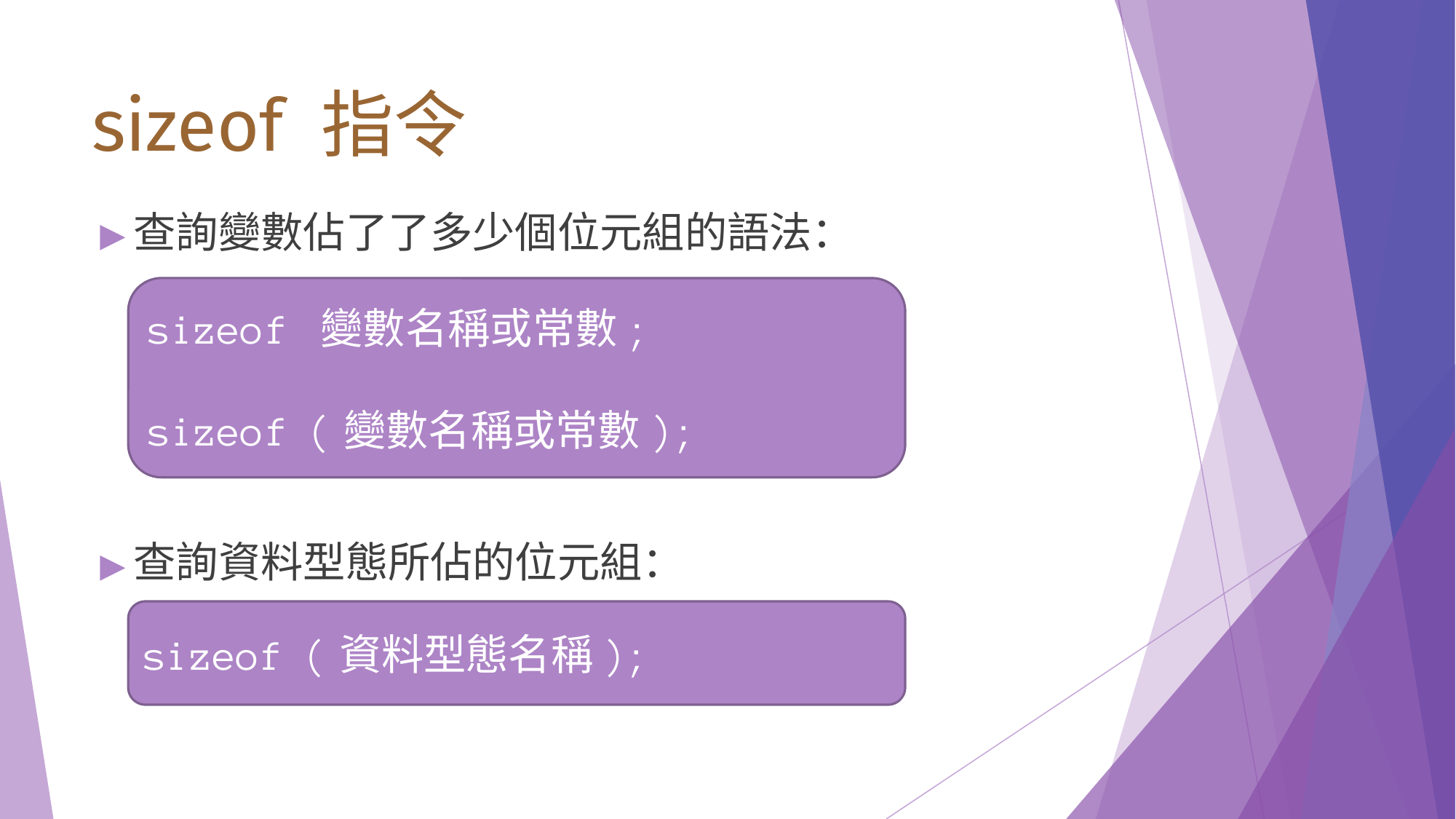

# sizeof 指令
查詢變數佔了了多少個位元組的語法：

查詢資料型態所佔的位元組：
sizeof 變數名稱或常數;

sizeof (變數名稱或常數);
sizeof (資料型態名稱);